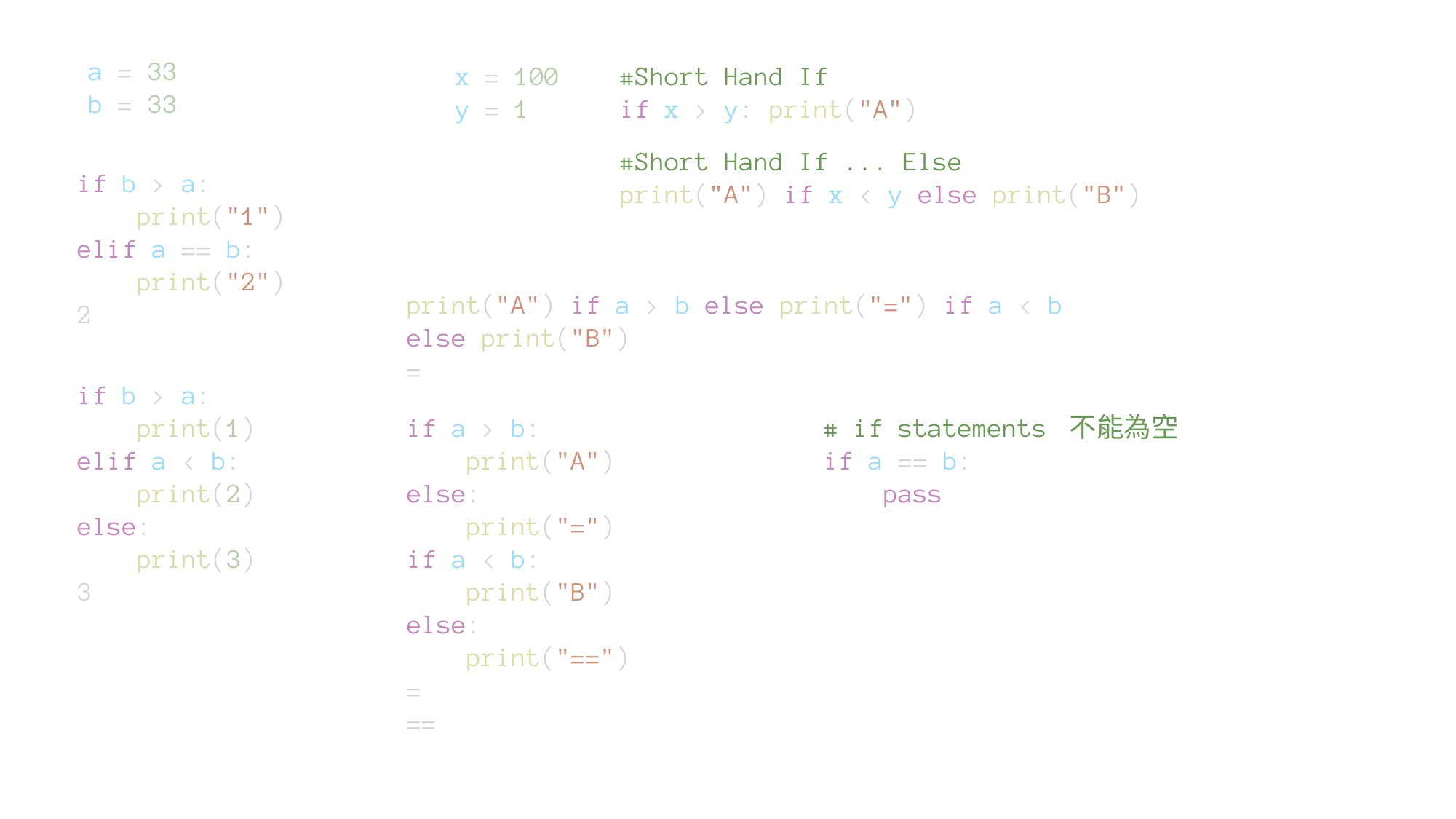

a = 33
b = 33
#Short Hand If
if x > y: print("A")

x = 100
y = 1
#Short Hand If ... Else
print("A") if x < y else print("B")
if b > a:
    print("1")
elif a == b:
    print("2")
2
print("A") if a > b else print("=") if a < b else print("B")
=
if b > a:
    print(1)
elif a < b:
    print(2)
else:
    print(3)
3
if a > b:
    print("A")
else:
    print("=")
if a < b:
    print("B")
else:
    print("==")
=
==
# if statements 不能為空
if a == b:
    pass